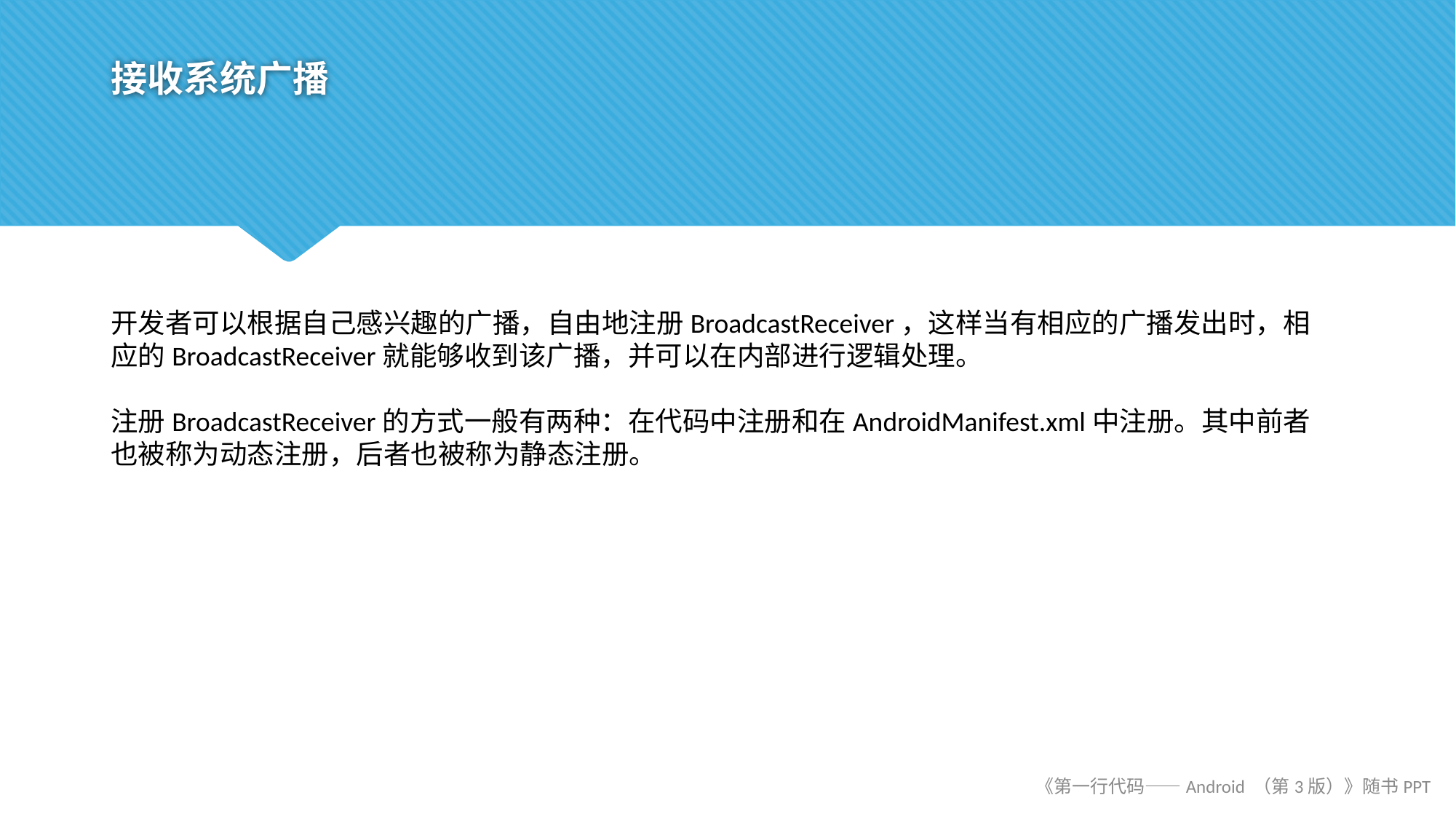

# 接收系统广播
开发者可以根据自己感兴趣的广播，自由地注册BroadcastReceiver，这样当有相应的广播发出时，相应的BroadcastReceiver就能够收到该广播，并可以在内部进行逻辑处理。

注册BroadcastReceiver的方式一般有两种：在代码中注册和在AndroidManifest.xml中注册。其中前者也被称为动态注册，后者也被称为静态注册。